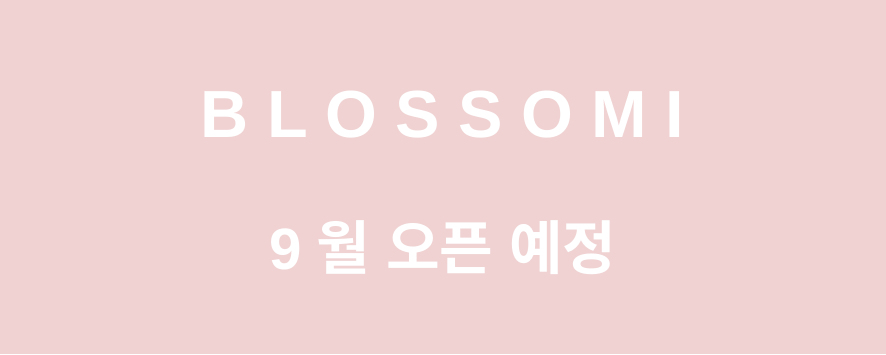

B L O S S O M I

9월 오픈 예정